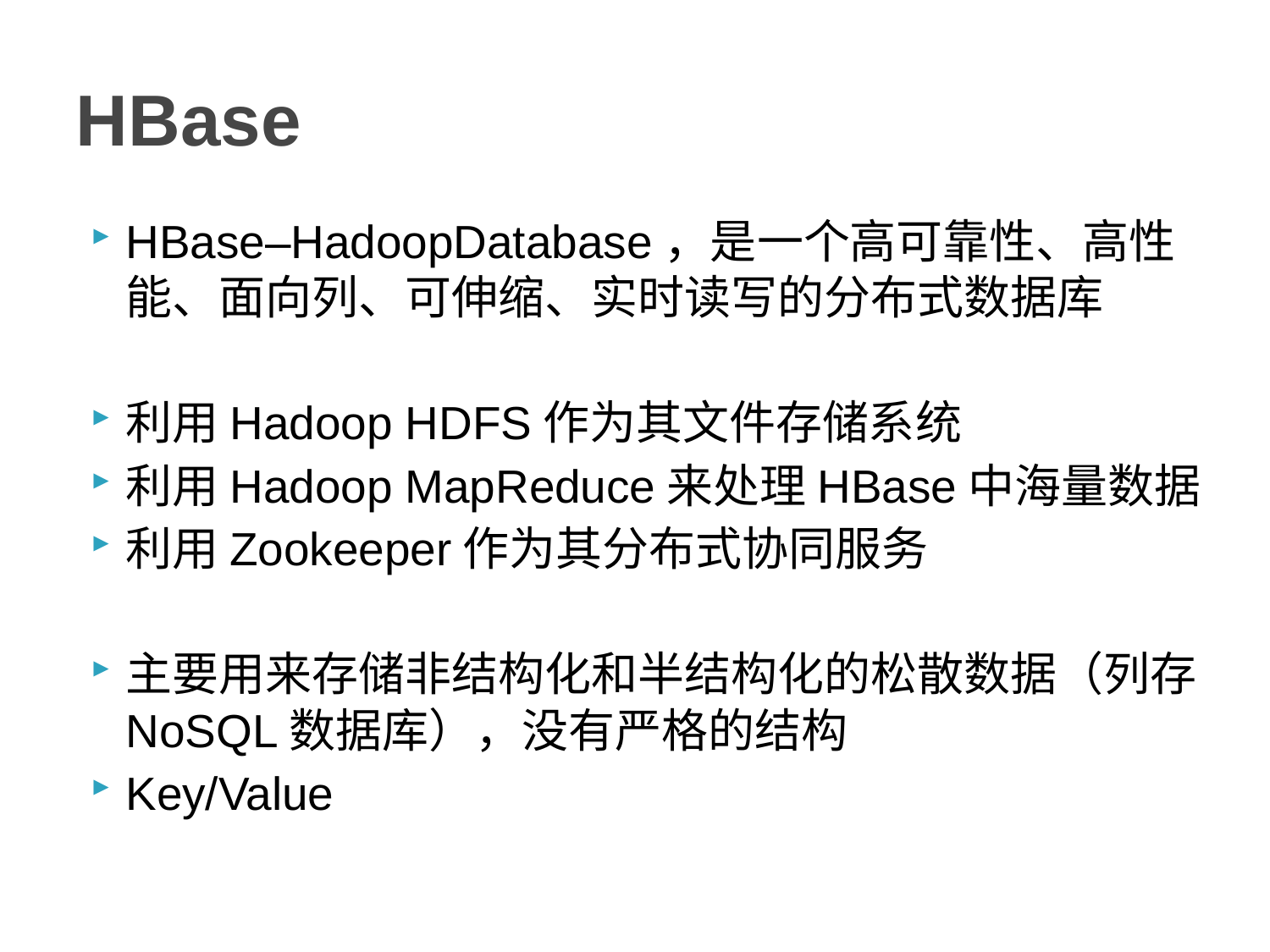

# HBase
HBase–HadoopDatabase，是一个高可靠性、高性能、面向列、可伸缩、实时读写的分布式数据库

利用Hadoop HDFS作为其文件存储系统
利用Hadoop MapReduce来处理HBase中海量数据
利用Zookeeper作为其分布式协同服务

主要用来存储非结构化和半结构化的松散数据（列存NoSQL数据库），没有严格的结构
Key/Value